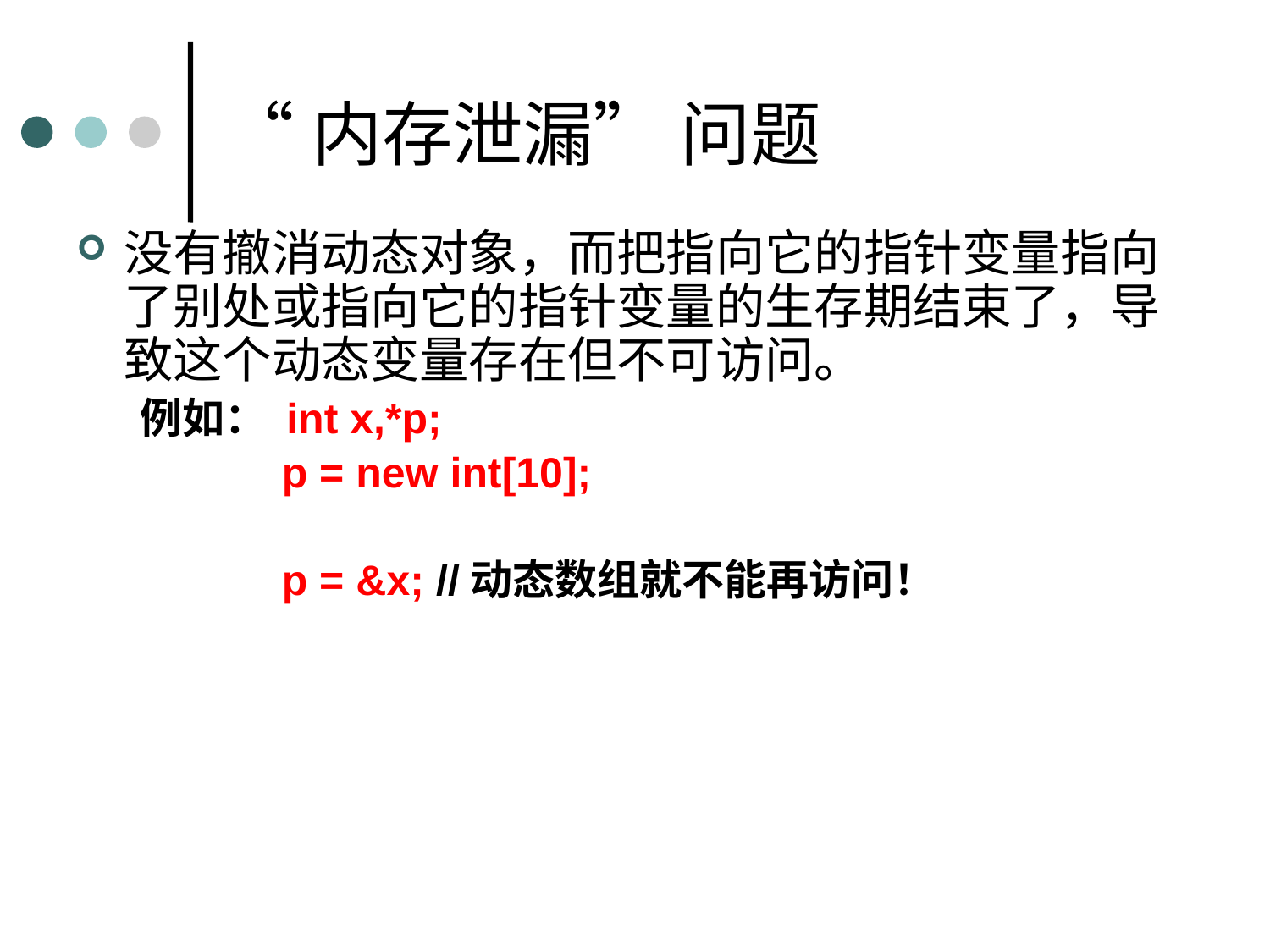

“内存泄漏” 问题
没有撤消动态对象，而把指向它的指针变量指向了别处或指向它的指针变量的生存期结束了，导致这个动态变量存在但不可访问。
例如： int x,*p;
            p = new int[10];

            p = &x; //动态数组就不能再访问！